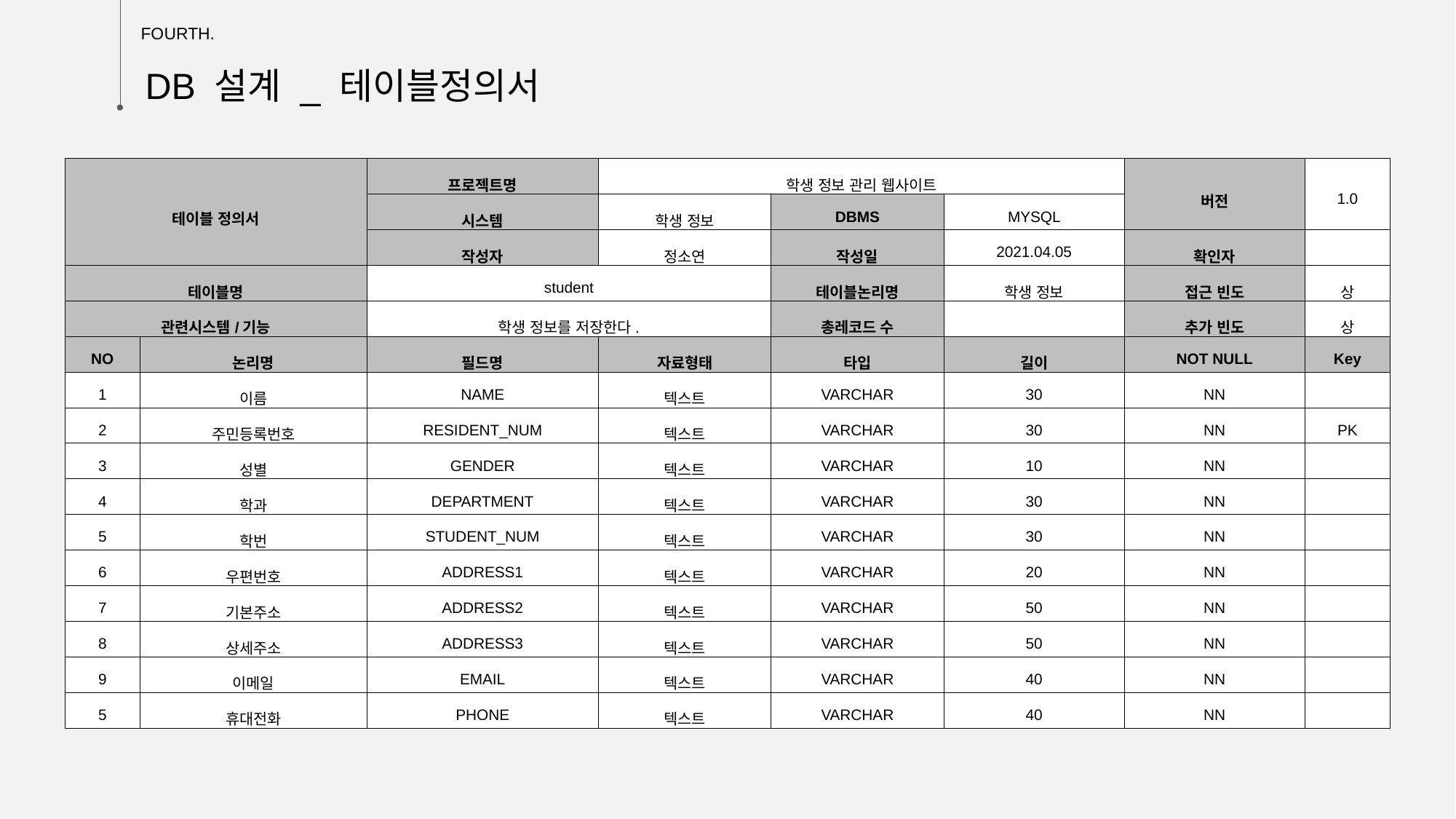

FOURTH.
DB 설계 _ 테이블정의서
| 테이블 정의서 |  | 프로젝트명 | 학생 정보 관리 웹사이트 |  |  | 버전 | 1.0 |
| --- | --- | --- | --- | --- | --- | --- | --- |
|  |  | 시스템 | 학생 정보 | DBMS | MYSQL |  |  |
|  |  | 작성자 | 정소연 | 작성일 | 2021.04.05 | 확인자 |  |
| 테이블명 |  | student |  | 테이블논리명 | 학생 정보 | 접근 빈도 | 상 |
| 관련시스템/기능 |  | 학생 정보를 저장한다. |  | 총레코드 수 |  | 추가 빈도 | 상 |
| NO | 논리명 | 필드명 | 자료형태 | 타입 | 길이 | NOT NULL | Key |
| 1 | 이름 | NAME | 텍스트 | VARCHAR | 30 | NN |  |
| 2 | 주민등록번호 | RESIDENT\_NUM | 텍스트 | VARCHAR | 30 | NN | PK |
| 3 | 성별 | GENDER | 텍스트 | VARCHAR | 10 | NN |  |
| 4 | 학과 | DEPARTMENT | 텍스트 | VARCHAR | 30 | NN |  |
| 5 | 학번 | STUDENT\_NUM | 텍스트 | VARCHAR | 30 | NN |  |
| 6 | 우편번호 | ADDRESS1 | 텍스트 | VARCHAR | 20 | NN |  |
| 7 | 기본주소 | ADDRESS2 | 텍스트 | VARCHAR | 50 | NN |  |
| 8 | 상세주소 | ADDRESS3 | 텍스트 | VARCHAR | 50 | NN |  |
| 9 | 이메일 | EMAIL | 텍스트 | VARCHAR | 40 | NN |  |
| 5 | 휴대전화 | PHONE | 텍스트 | VARCHAR | 40 | NN |  |